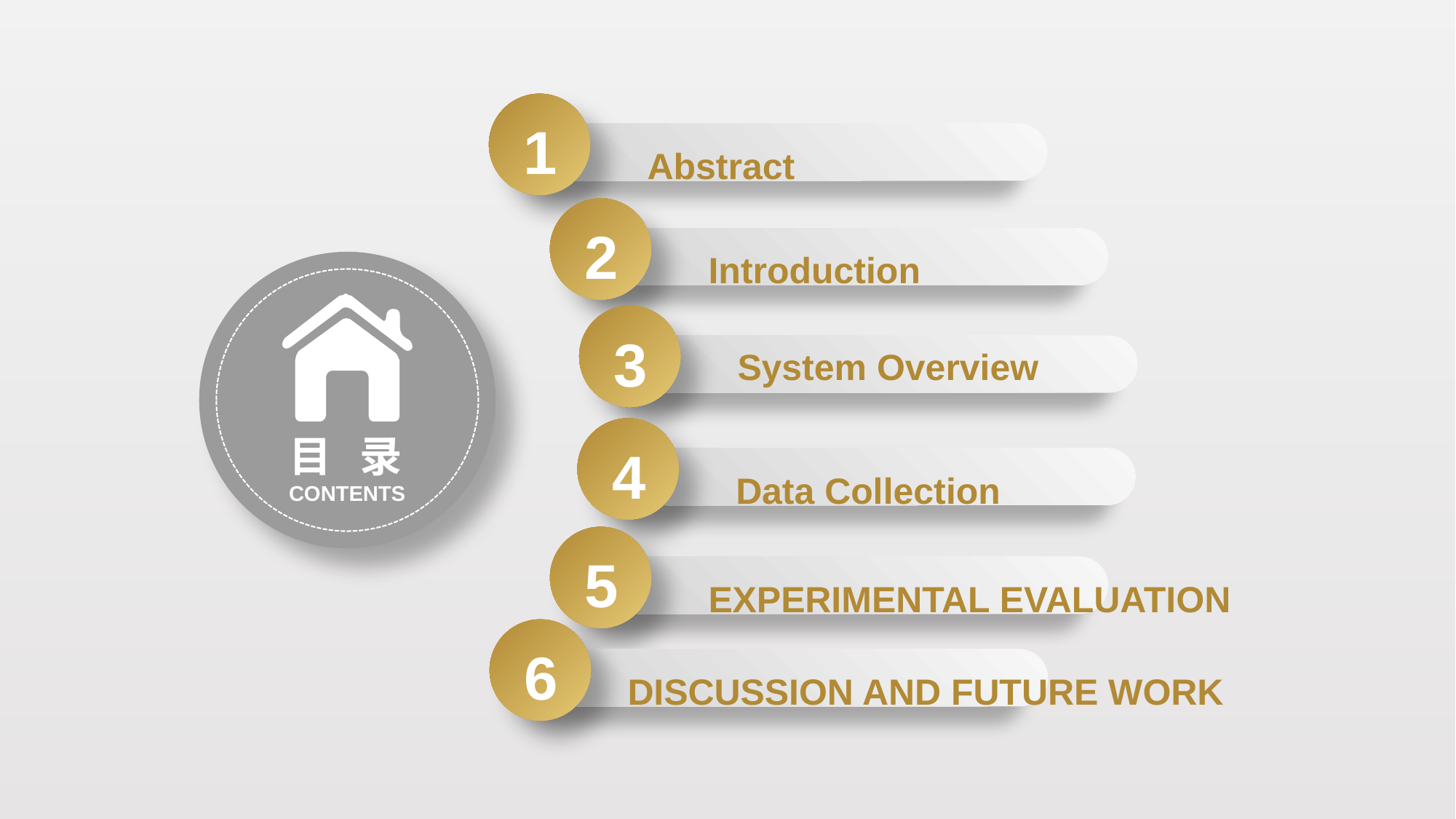

Abstract
1

    Introduction
2

    System Overview

3

    Data Collection
4

    EXPERIMENTAL EVALUATION
5

  DISCUSSION AND FUTURE WORK
6

目   录
CONTENTS